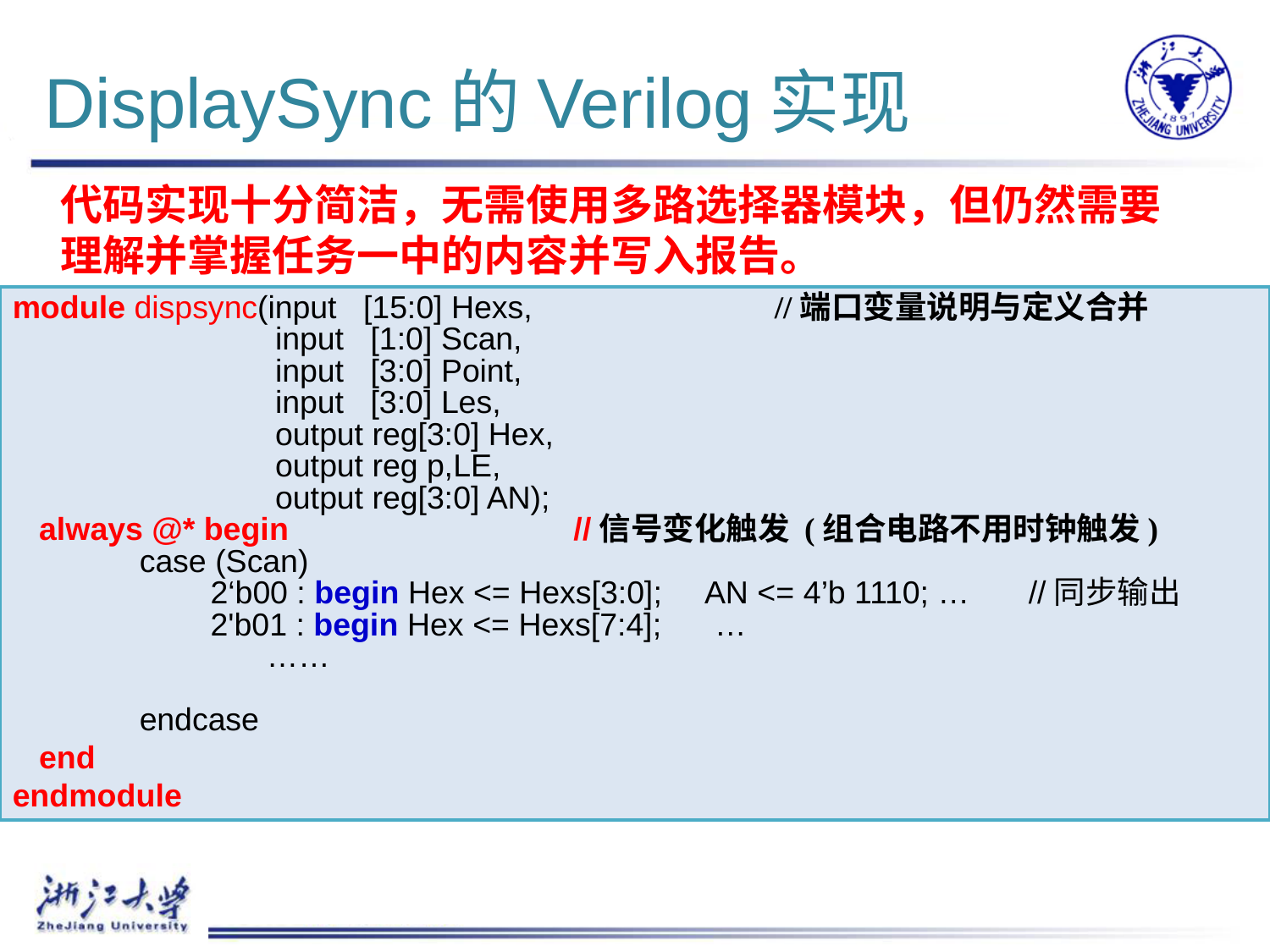

# DisplaySync的Verilog实现
代码实现十分简洁，无需使用多路选择器模块，但仍然需要理解并掌握任务一中的内容并写入报告。
module dispsync(input   [15:0] Hexs,		//端口变量说明与定义合并
		 input   [1:0] Scan,
		 input   [3:0] Point,
		 input   [3:0] Les,
		 output reg[3:0] Hex,
		 output reg p,LE,
		 output reg[3:0] AN);
   always @* begin		      //信号变化触发 (组合电路不用时钟触发)
	case (Scan)
	        2‘b00 : begin Hex <= Hexs[3:0];     AN <= 4’b 1110; …	//同步输出
	        2'b01 : begin Hex <= Hexs[7:4];      …
		……

	endcase
   end
endmodule